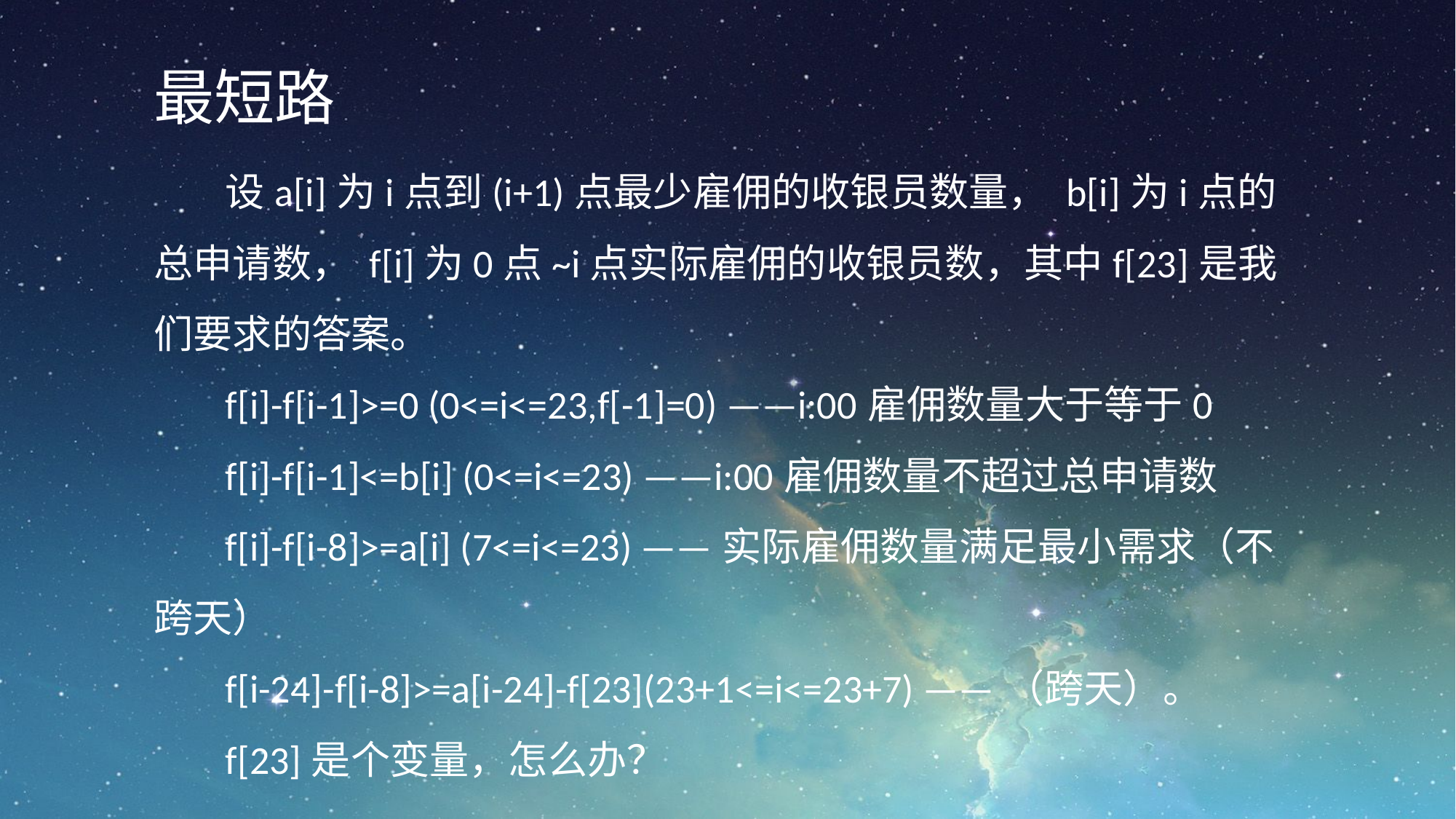

最短路
设a[i]为i点到(i+1)点最少雇佣的收银员数量， b[i]为i点的总申请数， f[i]为0点~i点实际雇佣的收银员数，其中f[23]是我们要求的答案。
f[i]-f[i-1]>=0 (0<=i<=23,f[-1]=0) ——i:00雇佣数量大于等于0
f[i]-f[i-1]<=b[i] (0<=i<=23) ——i:00雇佣数量不超过总申请数
f[i]-f[i-8]>=a[i] (7<=i<=23) ——实际雇佣数量满足最小需求（不跨天）
f[i-24]-f[i-8]>=a[i-24]-f[23](23+1<=i<=23+7) ——（跨天）。
f[23]是个变量，怎么办？